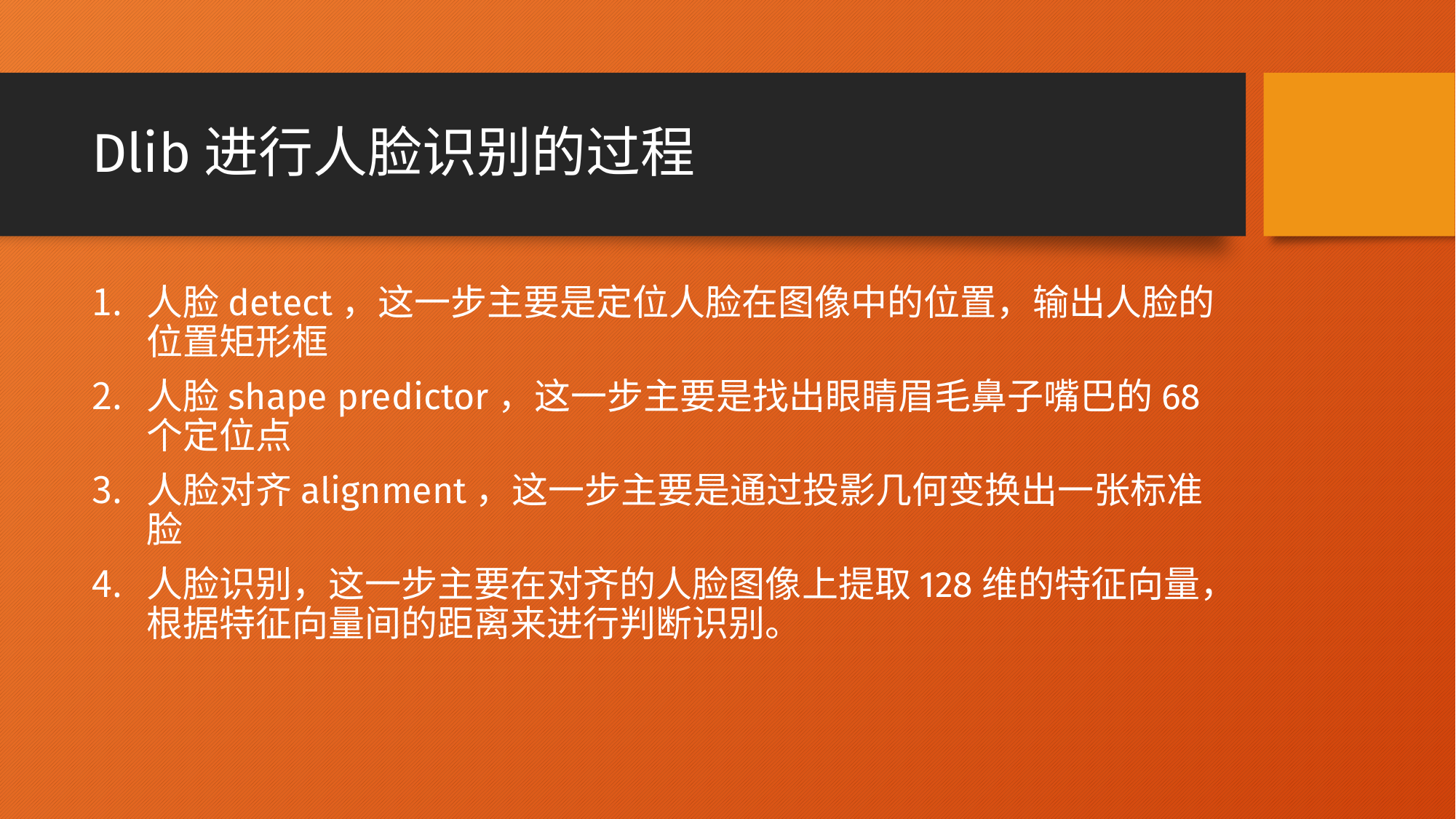

# Dlib进行人脸识别的过程
人脸detect，这一步主要是定位人脸在图像中的位置，输出人脸的位置矩形框
人脸shape predictor，这一步主要是找出眼睛眉毛鼻子嘴巴的68个定位点
人脸对齐alignment，这一步主要是通过投影几何变换出一张标准脸
人脸识别，这一步主要在对齐的人脸图像上提取128维的特征向量，根据特征向量间的距离来进行判断识别。